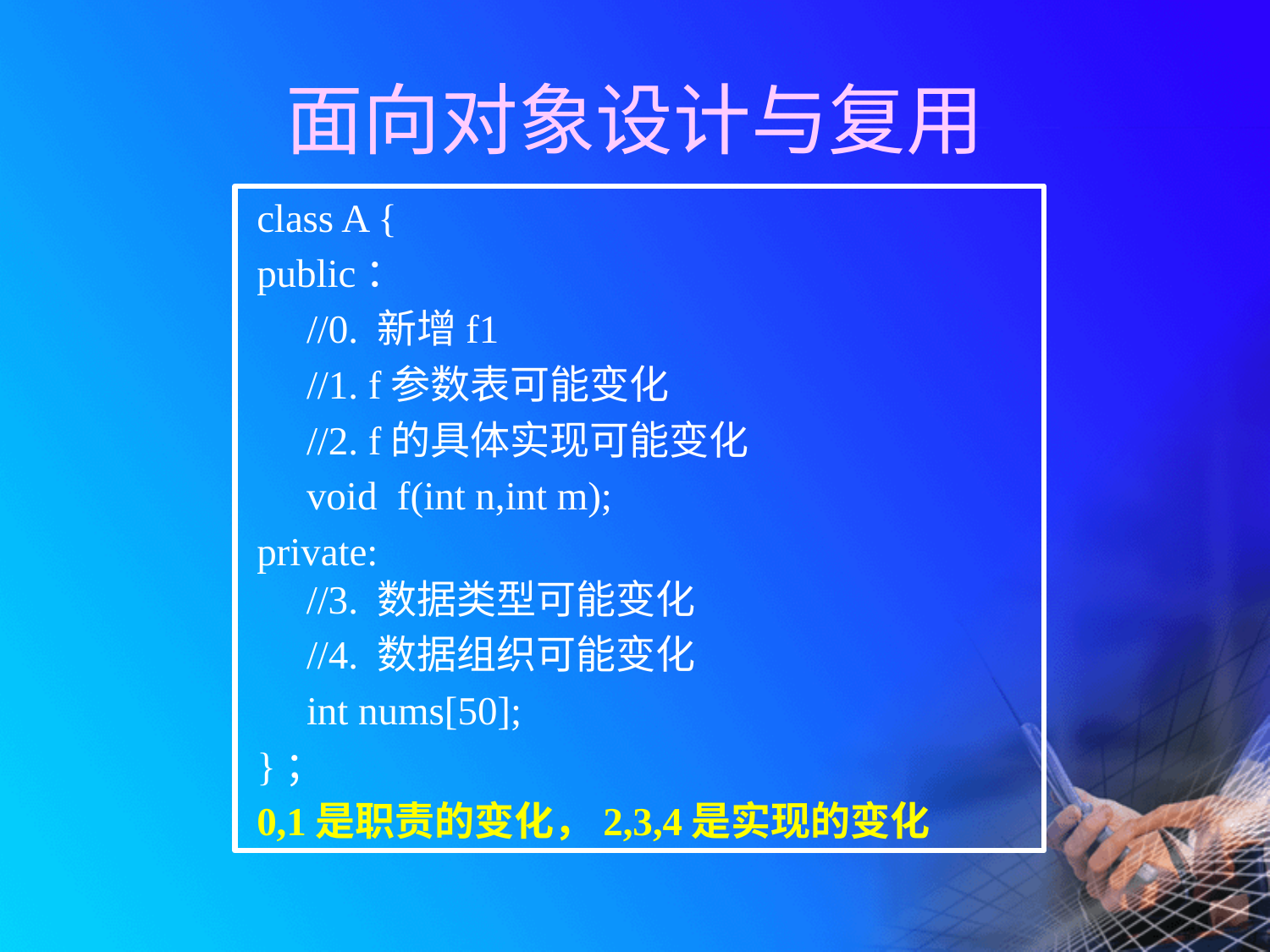

# 面向对象设计与复用
class A {
public：
     //0. 新增f1
     //1. f参数表可能变化
     //2. f的具体实现可能变化
     void  f(int n,int m);
private:
     //3. 数据类型可能变化
     //4. 数据组织可能变化
     int nums[50];
}；
0,1是职责的变化，2,3,4是实现的变化